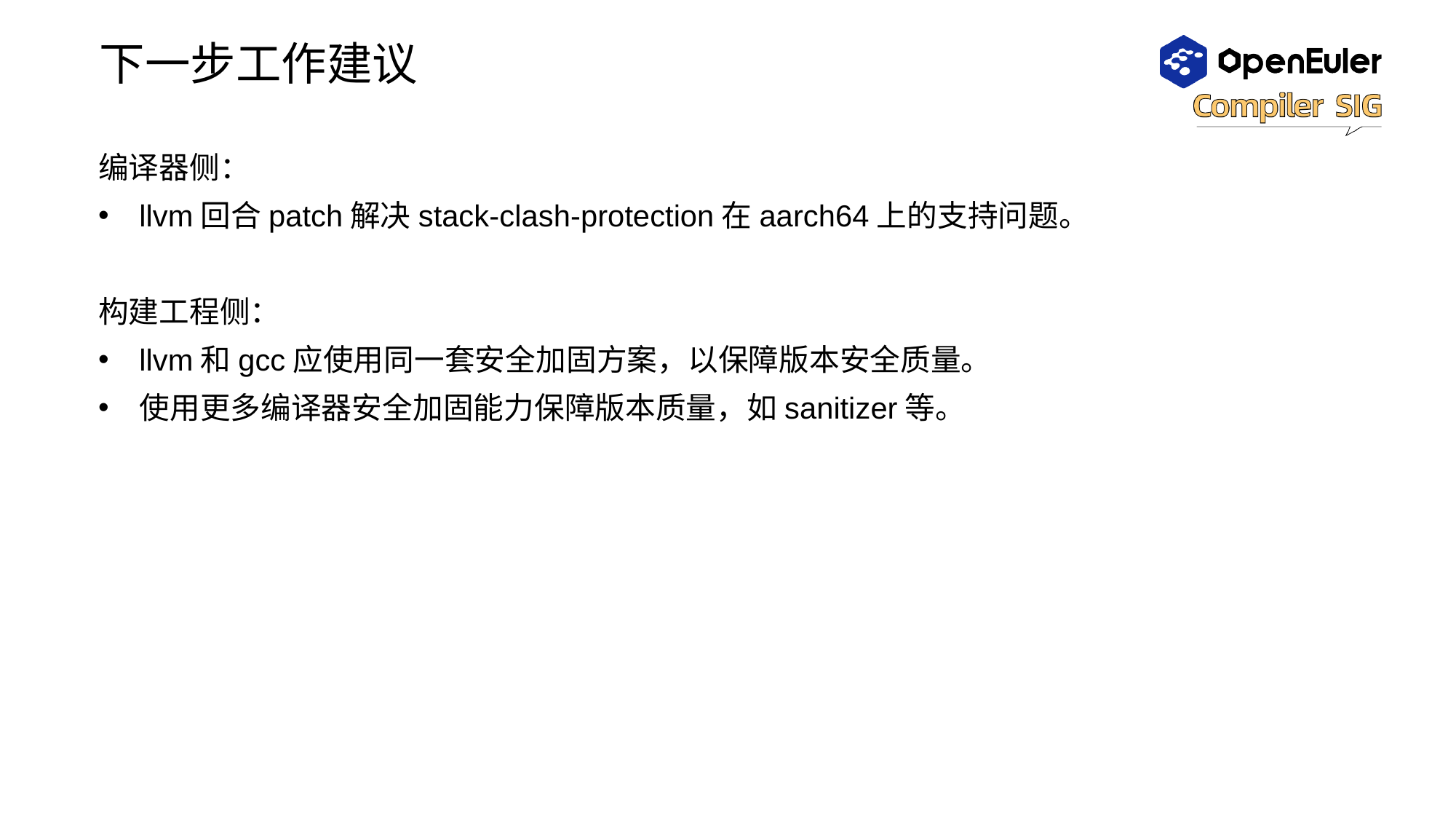

# 下一步工作建议
编译器侧：
llvm回合patch解决stack-clash-protection在aarch64上的支持问题。

构建工程侧：
llvm和gcc应使用同一套安全加固方案，以保障版本安全质量。
使用更多编译器安全加固能力保障版本质量，如sanitizer等。